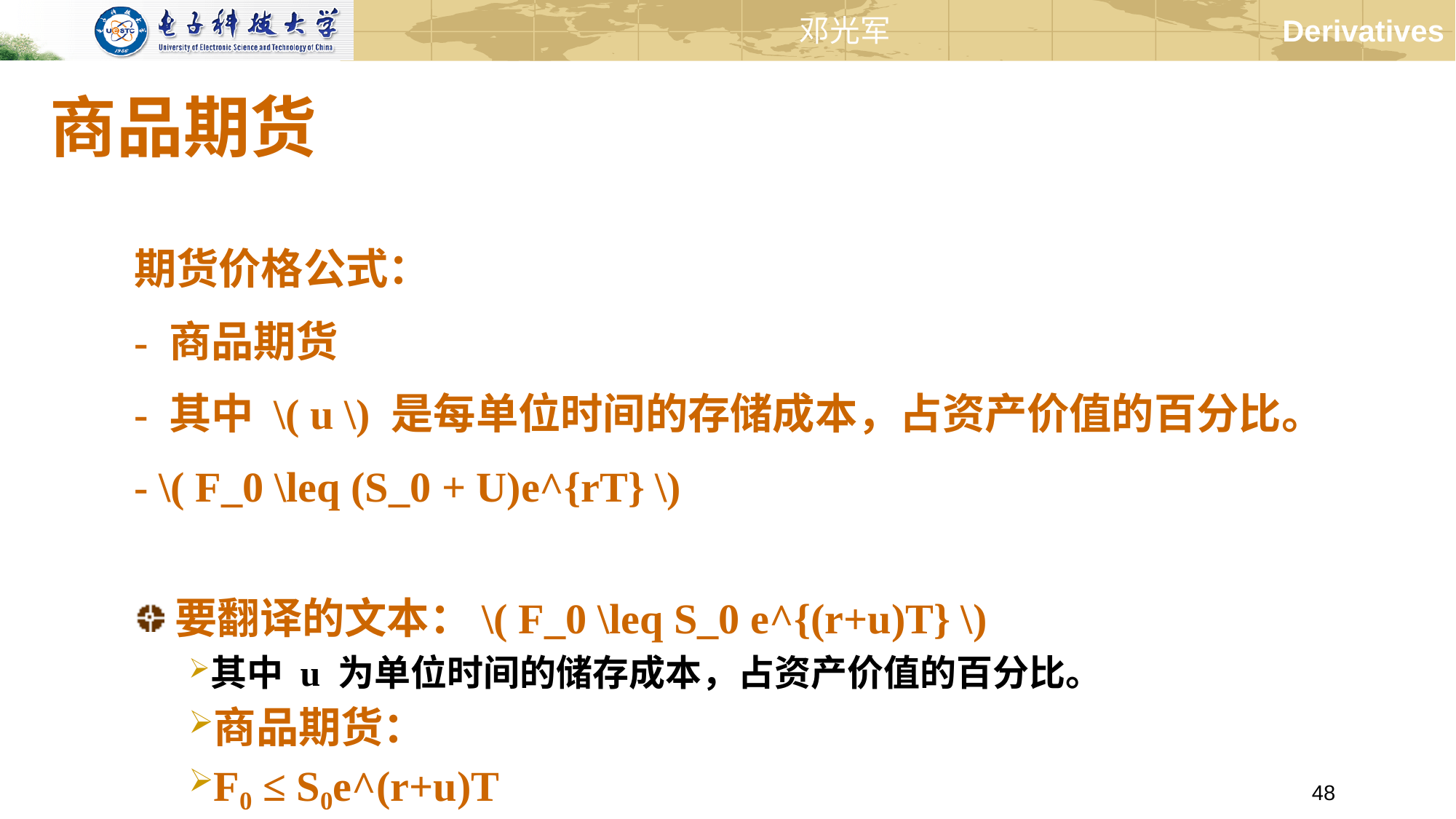

# 商品期货
期货价格公式：
- 商品期货
- 其中 \( u \) 是每单位时间的存储成本，占资产价值的百分比。
- \( F_0 \leq (S_0 + U)e^{rT} \)

要翻译的文本：\( F_0 \leq S_0 e^{(r+u)T} \)
其中 u 为单位时间的储存成本，占资产价值的百分比。
商品期货：
F₀ ≤ S₀e^(r+u)T
其中 u 是单位时间的储存成本，占资产价值的百分比。

翻译文本：F₀ ≤ (S₀ + U)e^rT
其中 U 是存储成本的现值。
投资者是否不愿意持有玉米、小麦、原油或生猪进行投资？